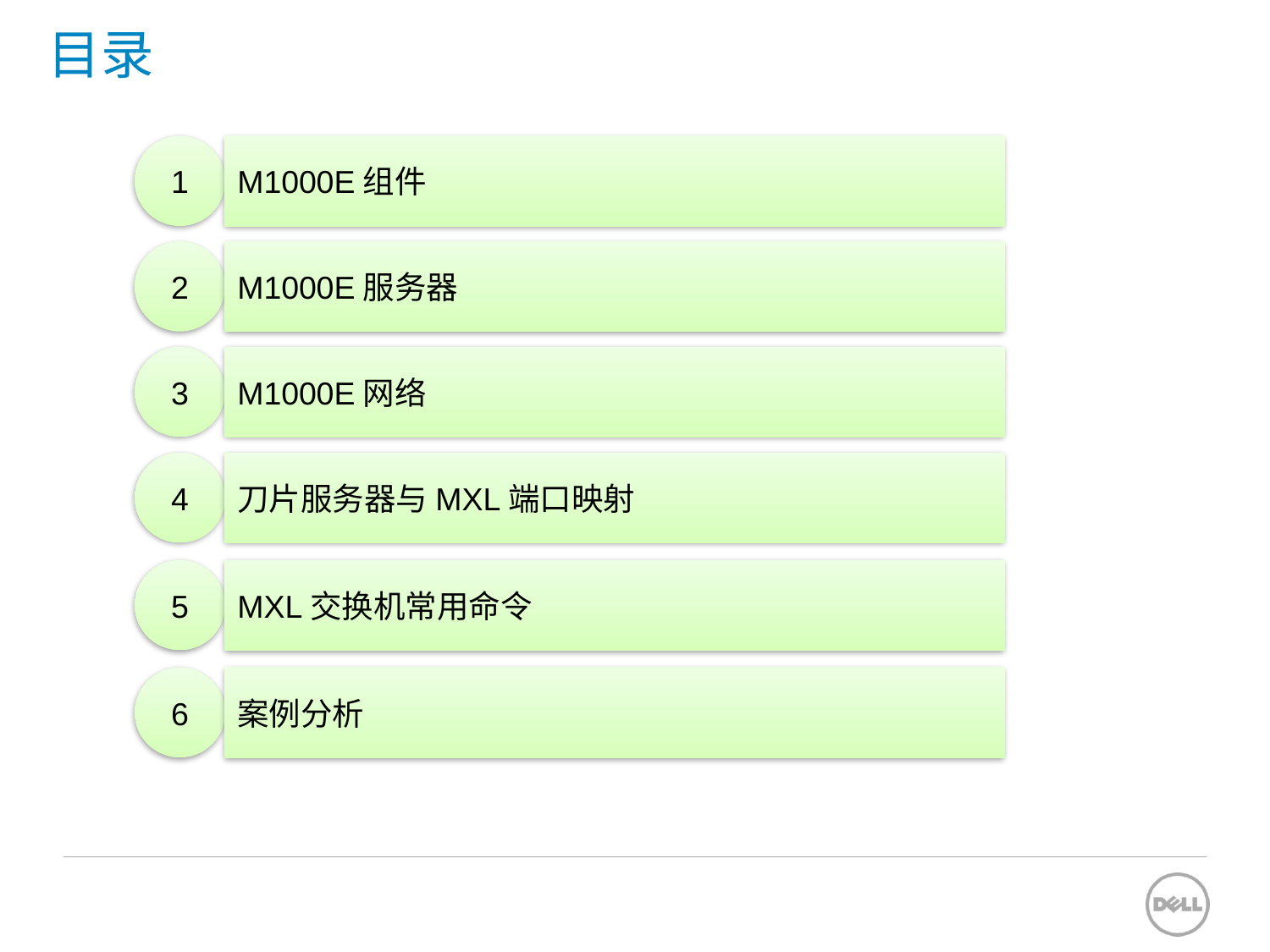

# 目录
1
M1000E组件
2
M1000E服务器
3
M1000E网络
4
刀片服务器与MXL端口映射
5
MXL交换机常用命令
6
案例分析